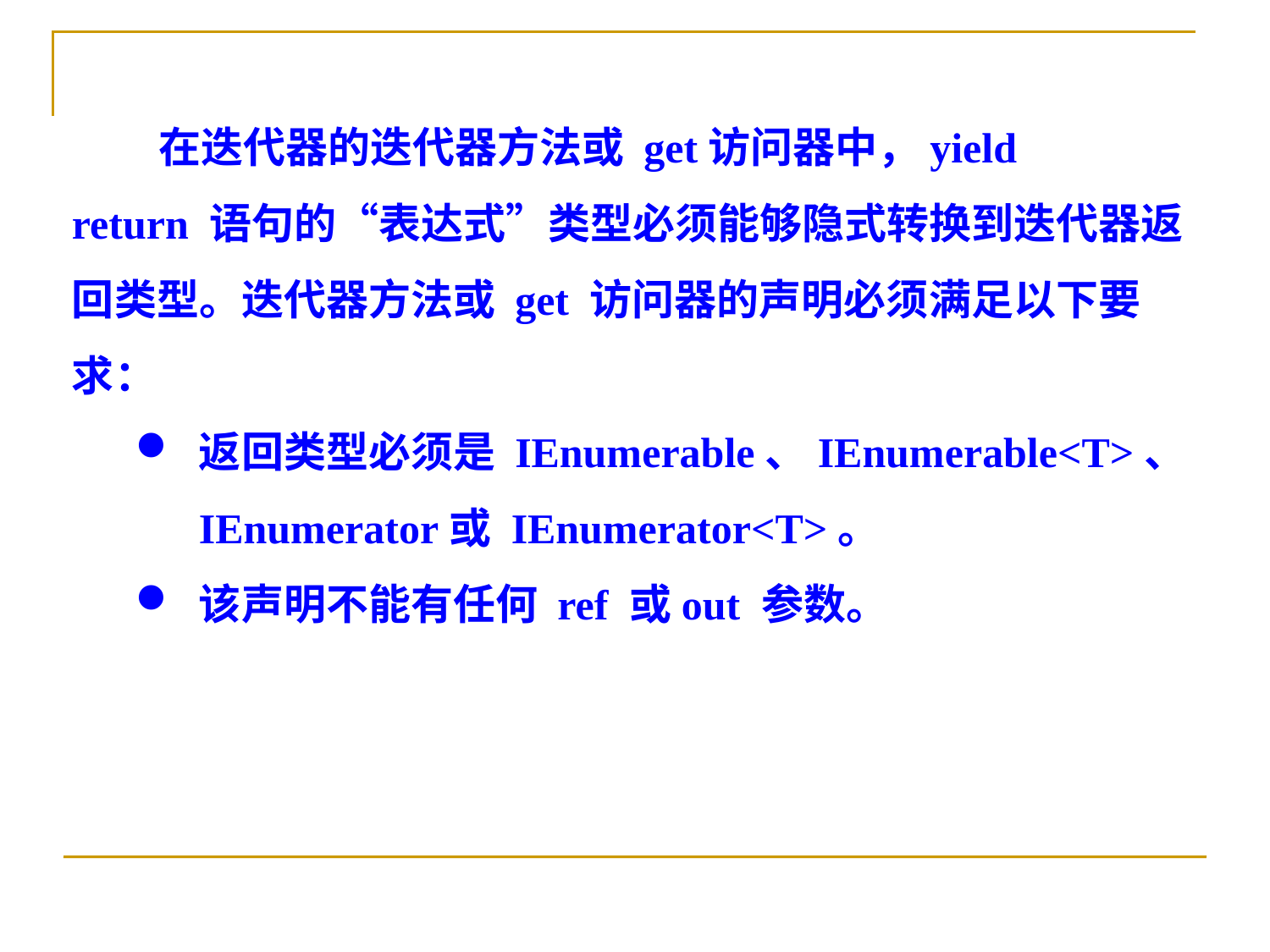

在迭代器的迭代器方法或 get访问器中，yield return 语句的“表达式”类型必须能够隐式转换到迭代器返回类型。迭代器方法或 get 访问器的声明必须满足以下要求：
返回类型必须是 IEnumerable、IEnumerable<T>、IEnumerator或 IEnumerator<T>。
该声明不能有任何 ref 或out 参数。